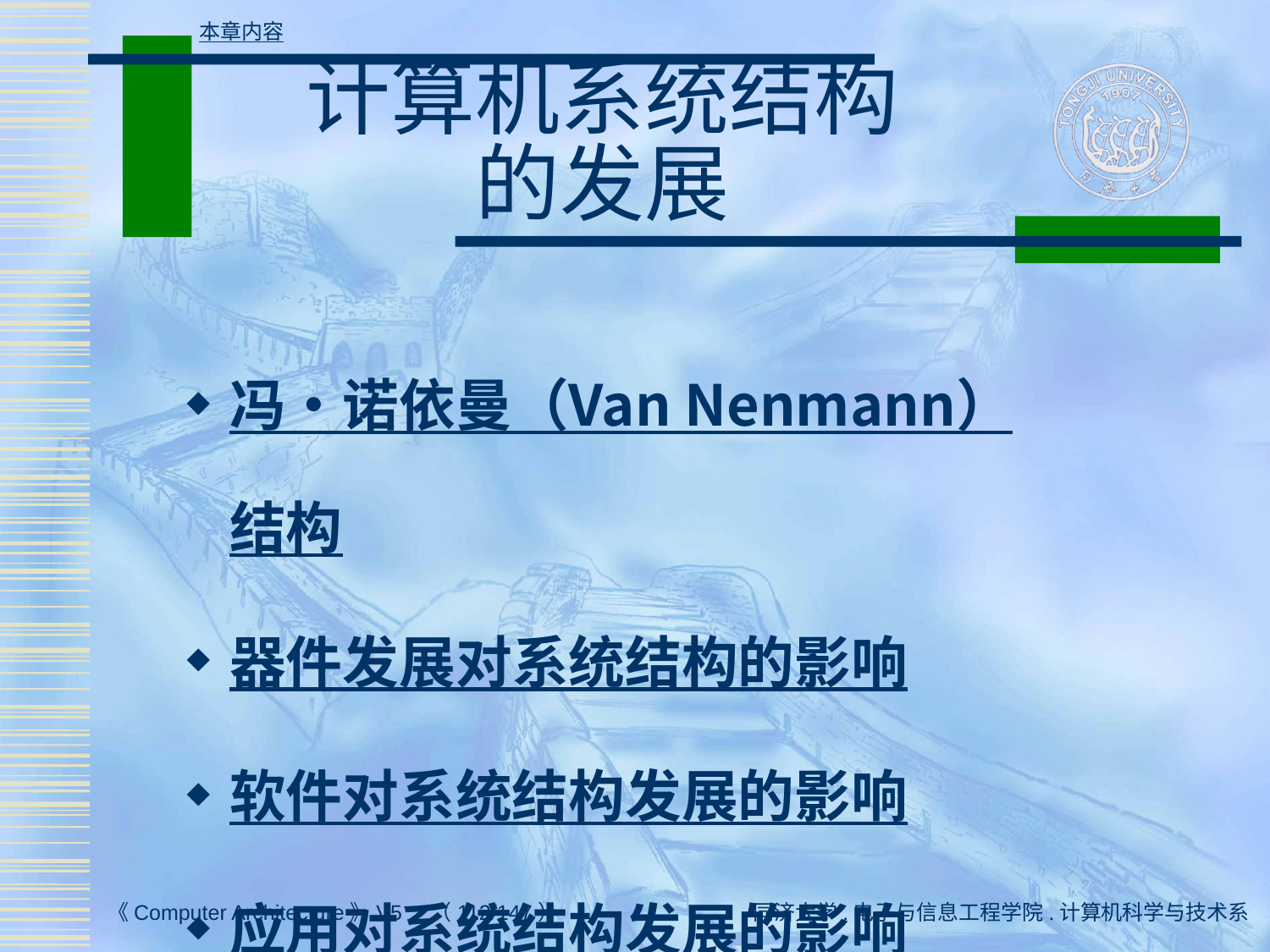

本章内容
# 计算机系统结构 的发展
冯·诺依曼（Van Nenmann）结构
器件发展对系统结构的影响
软件对系统结构发展的影响
应用对系统结构发展的影响